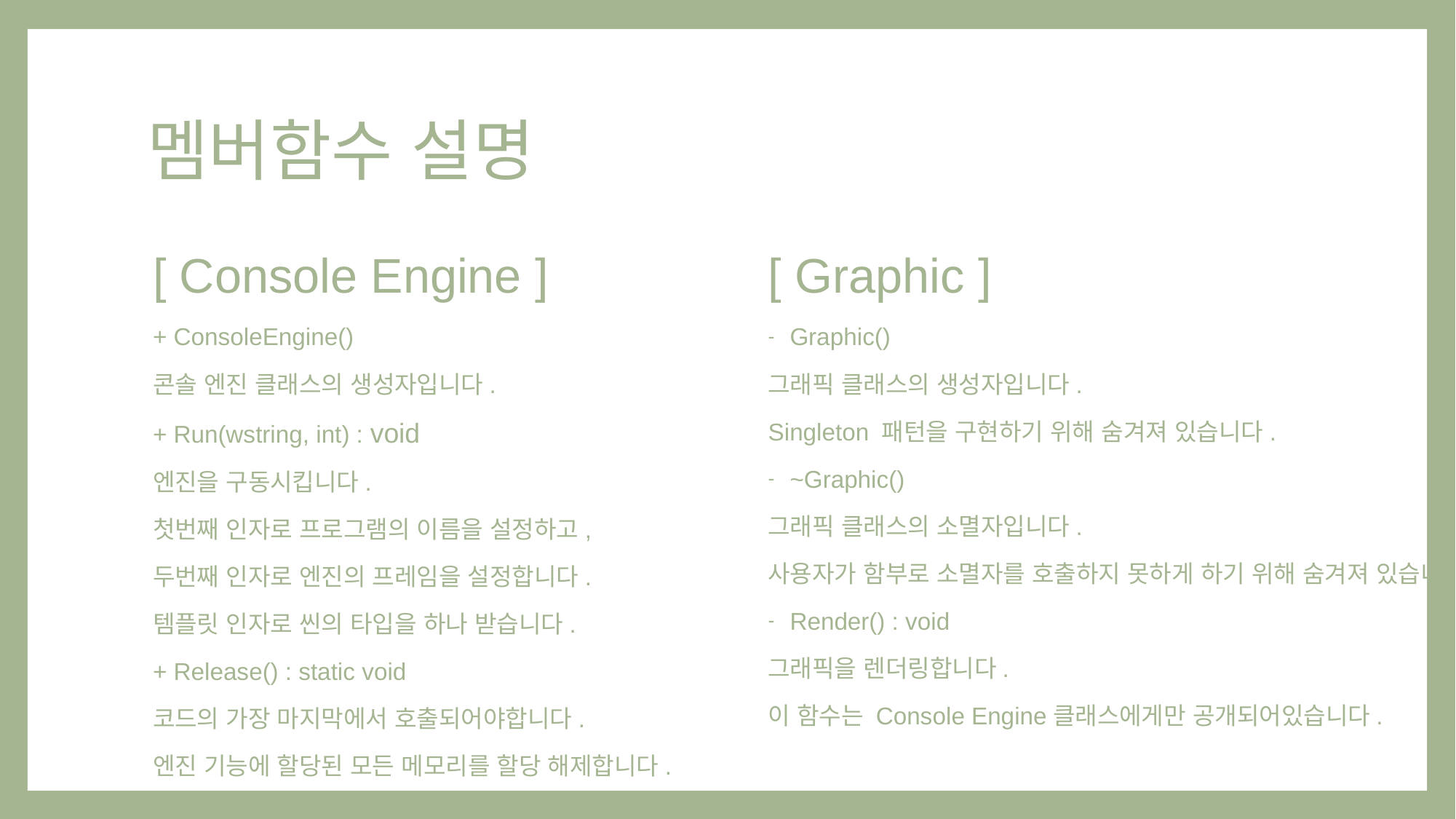

# 멤버함수 설명
[ Console Engine ]
+ ConsoleEngine()
콘솔 엔진 클래스의 생성자입니다.
+ Run(wstring, int) : void
엔진을 구동시킵니다.
첫번째 인자로 프로그램의 이름을 설정하고,
두번째 인자로 엔진의 프레임을 설정합니다.
템플릿 인자로 씬의 타입을 하나 받습니다.
+ Release() : static void
코드의 가장 마지막에서 호출되어야합니다.
엔진 기능에 할당된 모든 메모리를 할당 해제합니다.
[ Graphic ]
Graphic()
그래픽 클래스의 생성자입니다.
Singleton 패턴을 구현하기 위해 숨겨져 있습니다.
~Graphic()
그래픽 클래스의 소멸자입니다.
사용자가 함부로 소멸자를 호출하지 못하게 하기 위해 숨겨져 있습니다.
Render() : void
그래픽을 렌더링합니다.
이 함수는 Console Engine클래스에게만 공개되어있습니다.